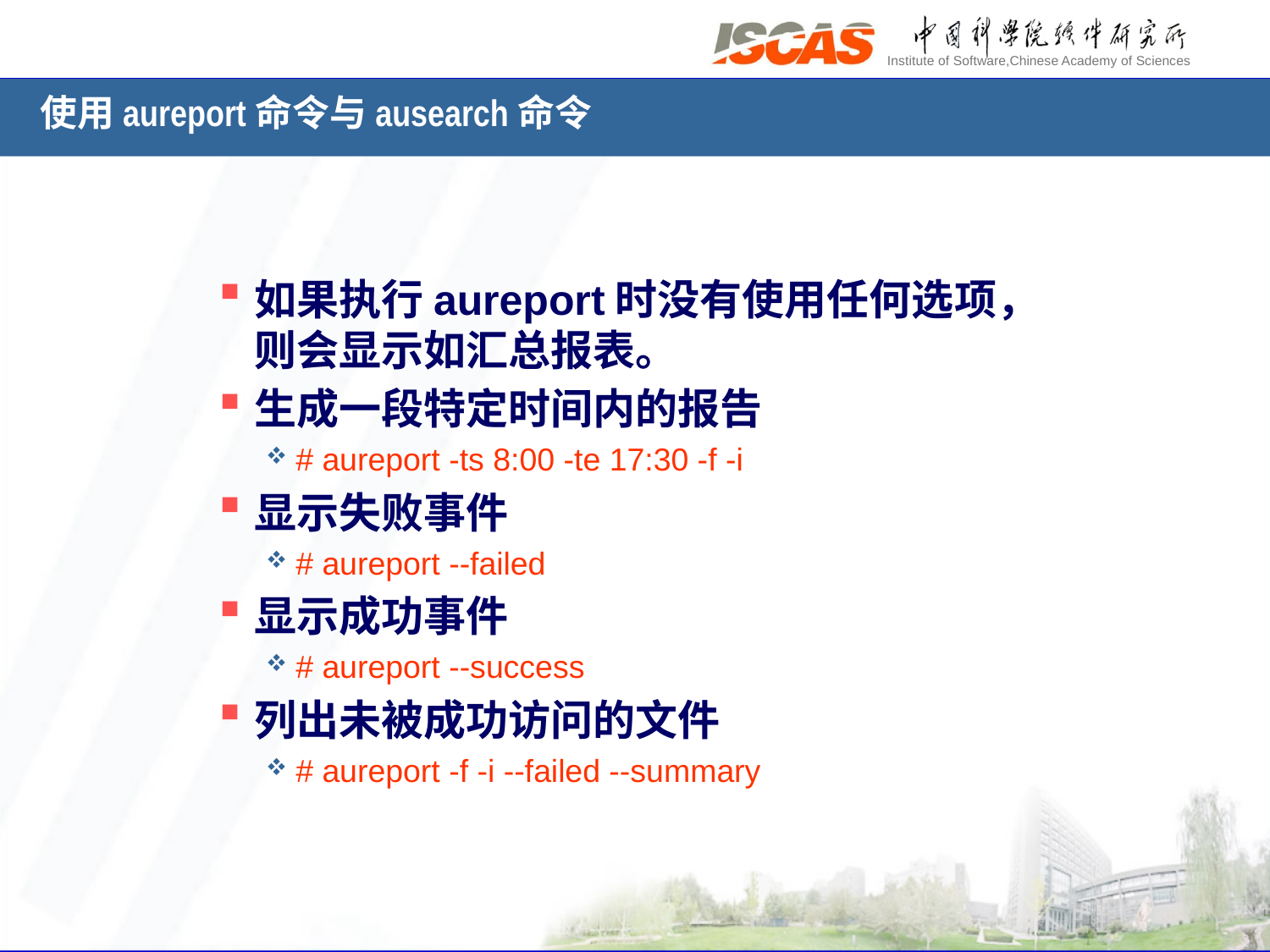

使用aureport命令与ausearch命令
如果执行aureport时没有使用任何选项，则会显示如汇总报表。
生成一段特定时间内的报告
# aureport -ts 8:00 -te 17:30 -f -i
显示失败事件
# aureport --failed
显示成功事件
# aureport --success
列出未被成功访问的文件
# aureport -f -i --failed --summary